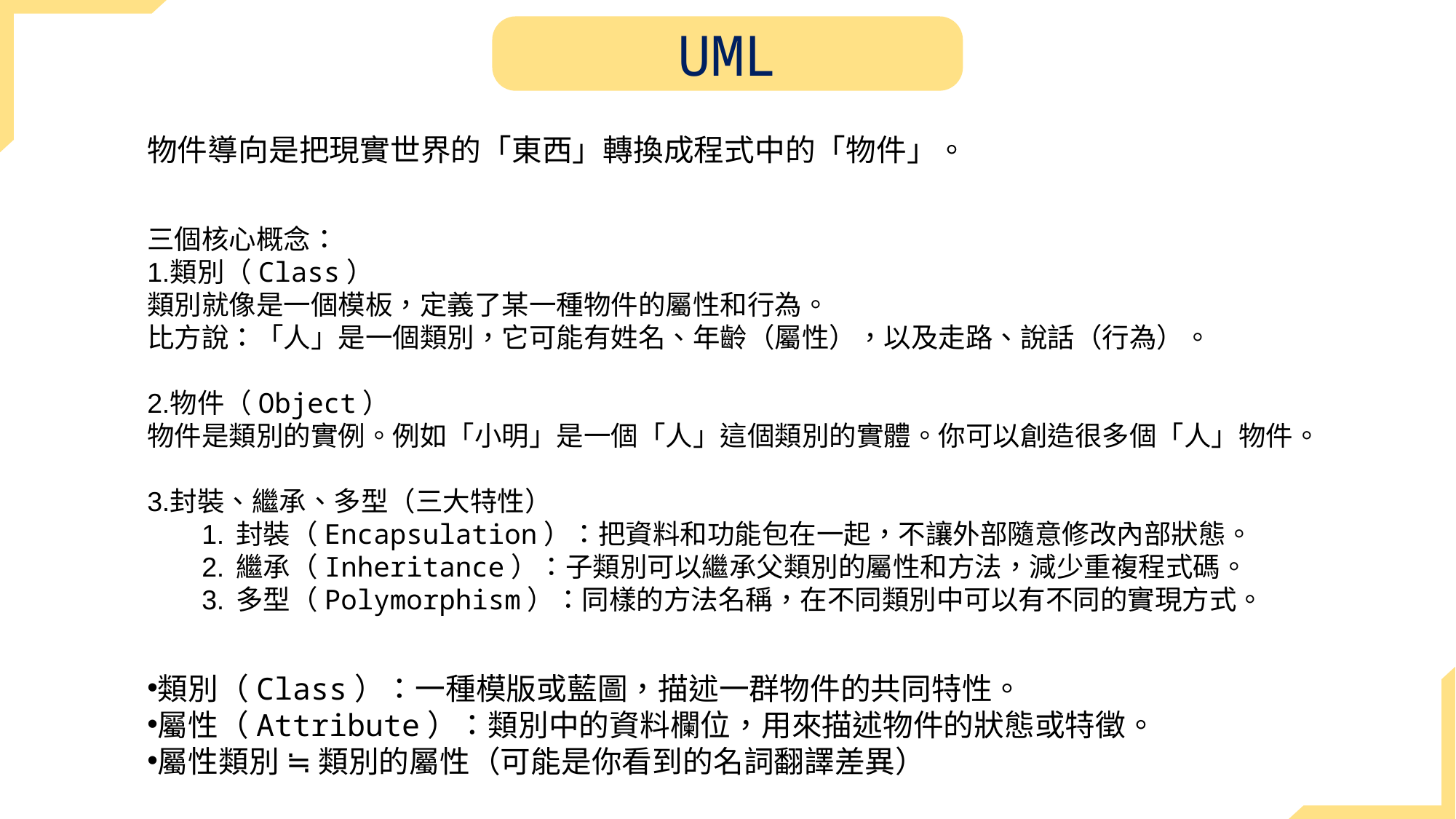

UML
物件導向是把現實世界的「東西」轉換成程式中的「物件」。

三個核心概念：
類別（Class）
類別就像是一個模板，定義了某一種物件的屬性和行為。
比方說：「人」是一個類別，它可能有姓名、年齡（屬性），以及走路、說話（行為）。

物件（Object）
物件是類別的實例。例如「小明」是一個「人」這個類別的實體。你可以創造很多個「人」物件。

封裝、繼承、多型（三大特性）
封裝（Encapsulation）：把資料和功能包在一起，不讓外部隨意修改內部狀態。
繼承（Inheritance）：子類別可以繼承父類別的屬性和方法，減少重複程式碼。
多型（Polymorphism）：同樣的方法名稱，在不同類別中可以有不同的實現方式。

類別（Class）：一種模版或藍圖，描述一群物件的共同特性。
屬性（Attribute）：類別中的資料欄位，用來描述物件的狀態或特徵。
屬性類別 ≒ 類別的屬性（可能是你看到的名詞翻譯差異）